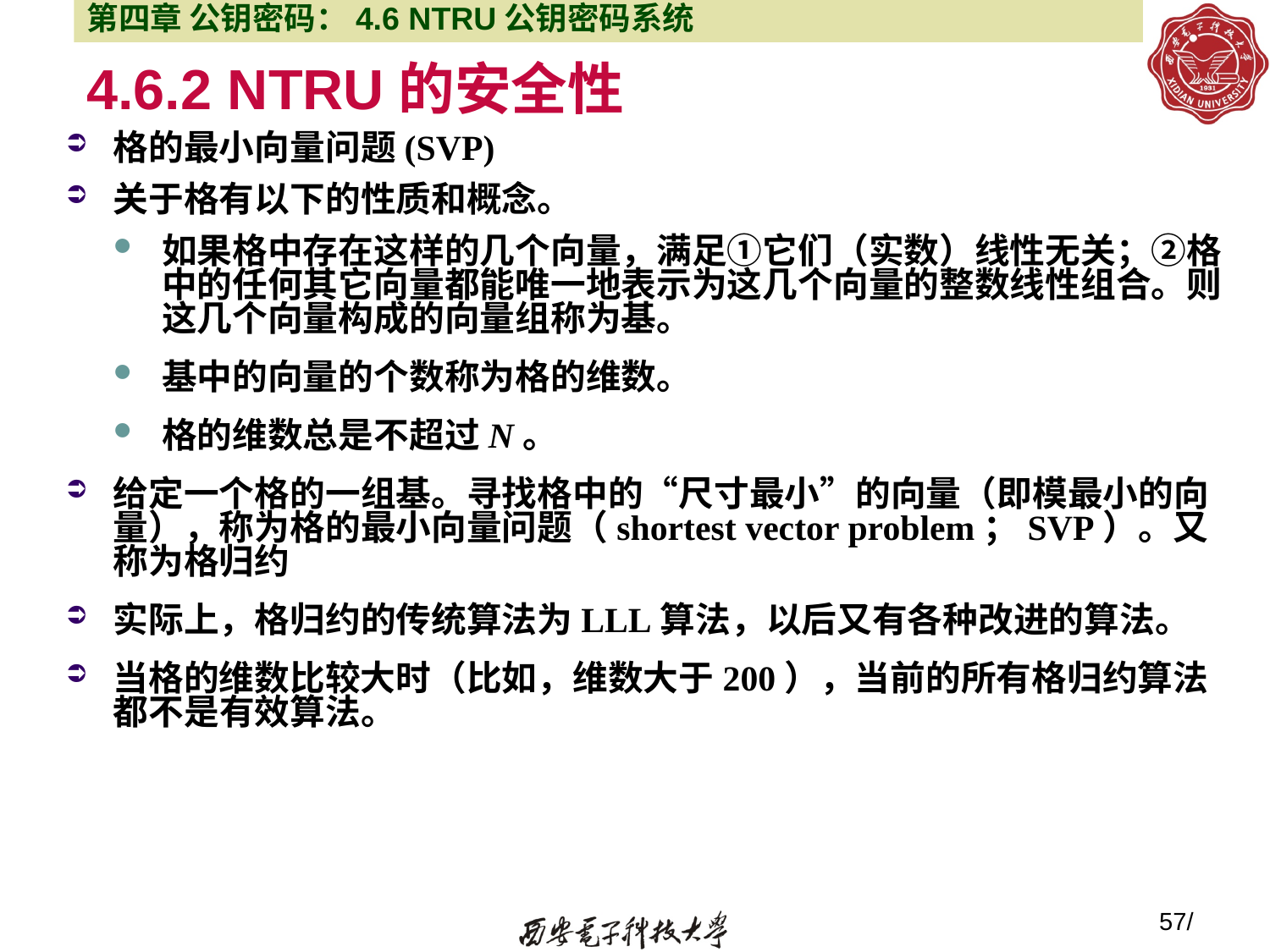

第四章 公钥密码：4.6 NTRU公钥密码系统
# 4.6.2 NTRU的安全性
格的最小向量问题(SVP)
关于格有以下的性质和概念。
如果格中存在这样的几个向量，满足①它们（实数）线性无关；②格中的任何其它向量都能唯一地表示为这几个向量的整数线性组合。则这几个向量构成的向量组称为基。
基中的向量的个数称为格的维数。
格的维数总是不超过N。
给定一个格的一组基。寻找格中的“尺寸最小”的向量（即模最小的向量），称为格的最小向量问题（shortest vector problem；SVP）。又称为格归约
实际上，格归约的传统算法为LLL算法，以后又有各种改进的算法。
当格的维数比较大时（比如，维数大于200），当前的所有格归约算法都不是有效算法。
57/